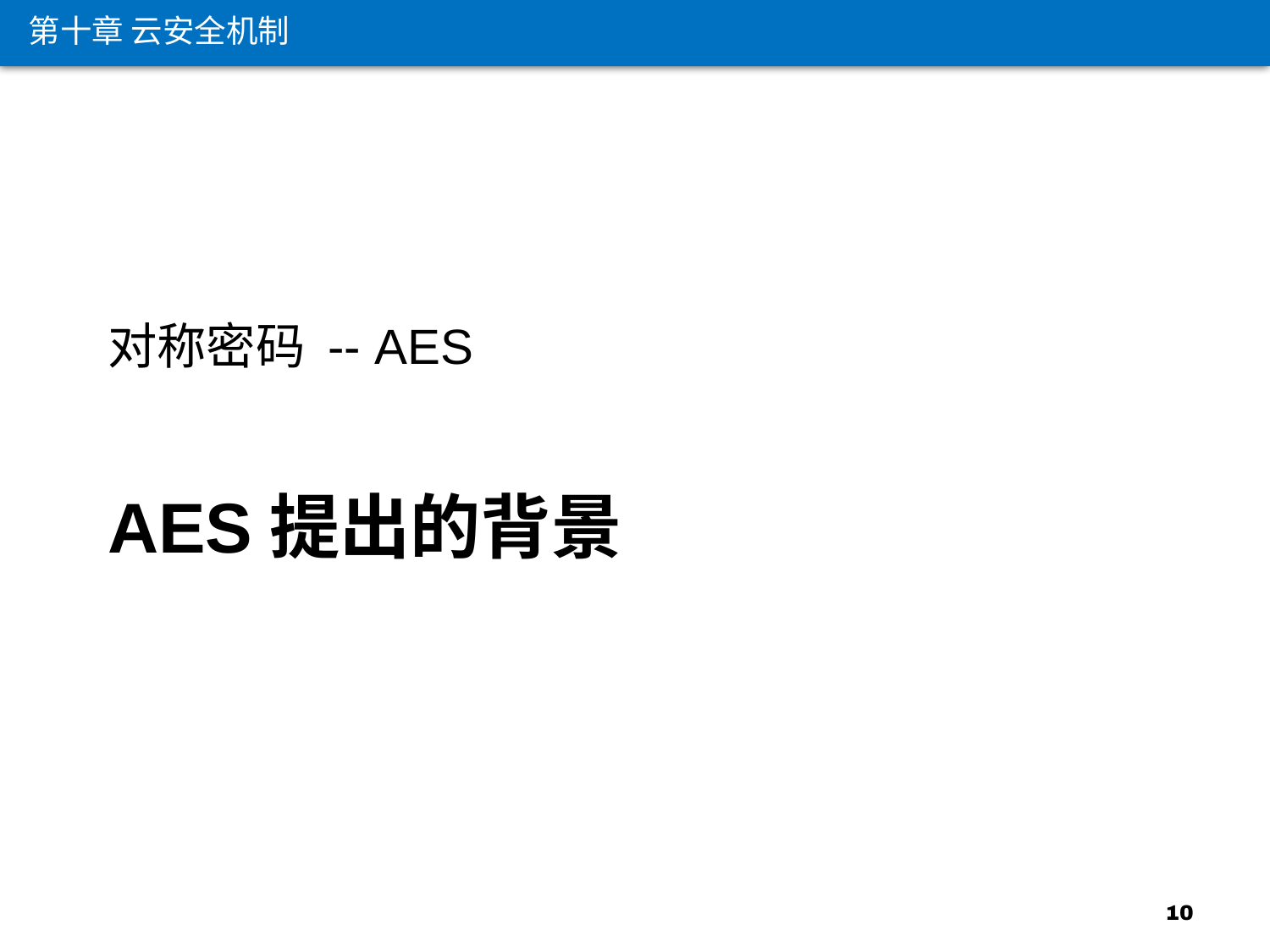

第十章 云安全机制
对称密码 -- AES
AES提出的背景
10